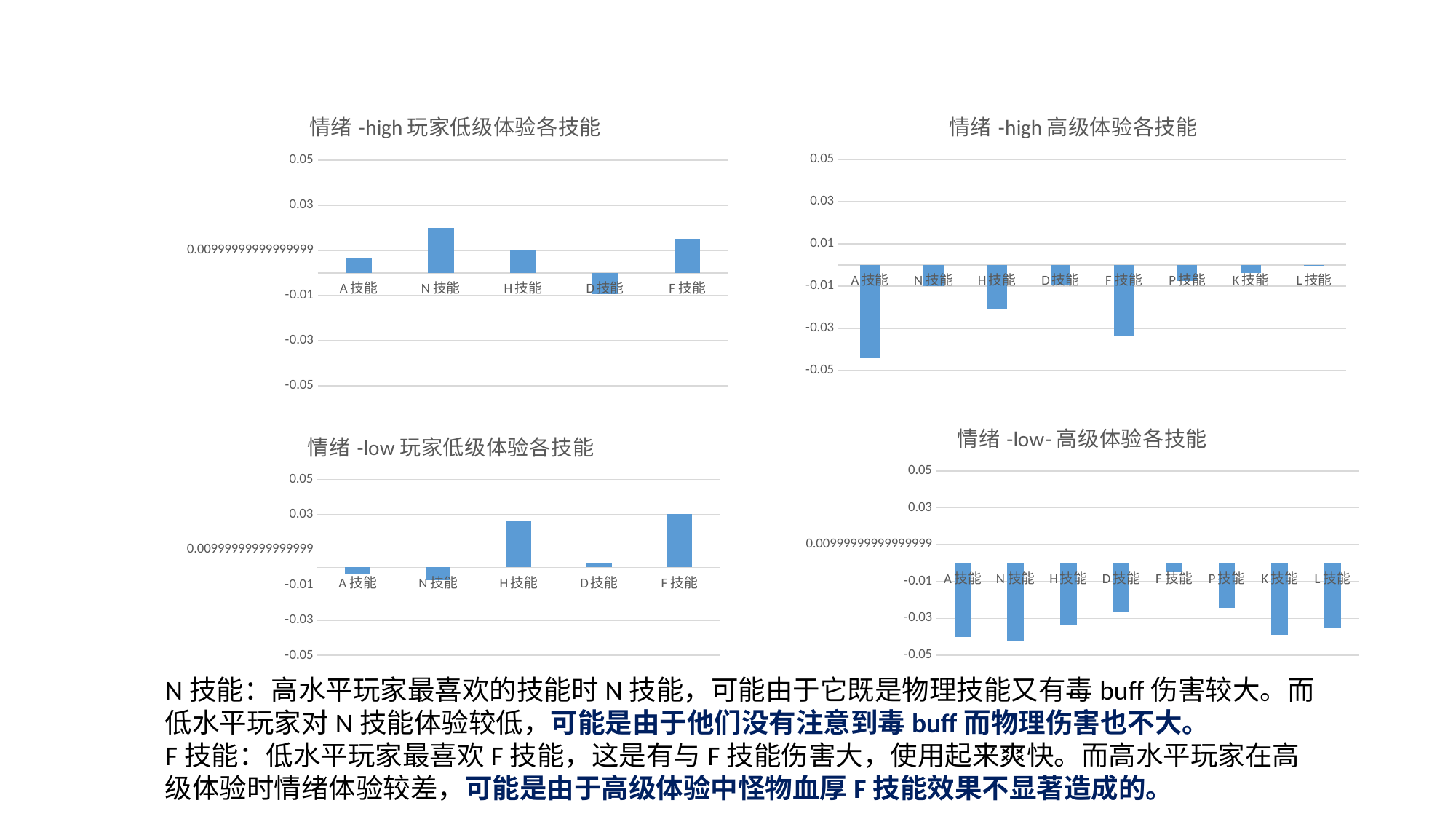

### Chart: 情绪-high玩家低级体验各技能

| Category |  |
|---|---|
| A技能 | 0.006880571891454461 |
| N技能 | 0.020141302746973632 |
| H技能 | 0.010209845538110206 |
| D技能 | -0.009293961877540384 |
| F技能 | 0.015227518922933494 |

### Chart: 情绪-high高级体验各技能

| Category |  |
|---|---|
| A技能 | -0.04410151346578353 |
| N技能 | -0.009856686912158217 |
| H技能 | -0.02094824251127698 |
| D技能 | -0.009403397038523078 |
| F技能 | -0.03383670035571055 |
| P技能 | -0.0075774728813341715 |
| K技能 | -0.0038090258151645814 |
| L技能 | -0.0005622150919248858 |

### Chart: 情绪-low-高级体验各技能

| Category |  |
|---|---|
| A技能 | -0.04016702135561007 |
| N技能 | -0.04234554359041416 |
| H技能 | -0.033700178695129895 |
| D技能 | -0.02635873380291009 |
| F技能 | -0.005115018860733229 |
| P技能 | -0.024518131801317598 |
| K技能 | -0.03909522669570532 |
| L技能 | -0.03548441236640073 |

### Chart: 情绪-low玩家低级体验各技能

| Category |  |
|---|---|
| A技能 | -0.003932180022066496 |
| N技能 | -0.0072812937462029435 |
| H技能 | 0.026360709569860287 |
| D技能 | 0.002318913294449584 |
| F技能 | 0.03034090061270247 |
N技能：高水平玩家最喜欢的技能时N技能，可能由于它既是物理技能又有毒buff伤害较大。而低水平玩家对N技能体验较低，可能是由于他们没有注意到毒buff而物理伤害也不大。
F技能：低水平玩家最喜欢F技能，这是有与F技能伤害大，使用起来爽快。而高水平玩家在高级体验时情绪体验较差，可能是由于高级体验中怪物血厚F技能效果不显著造成的。